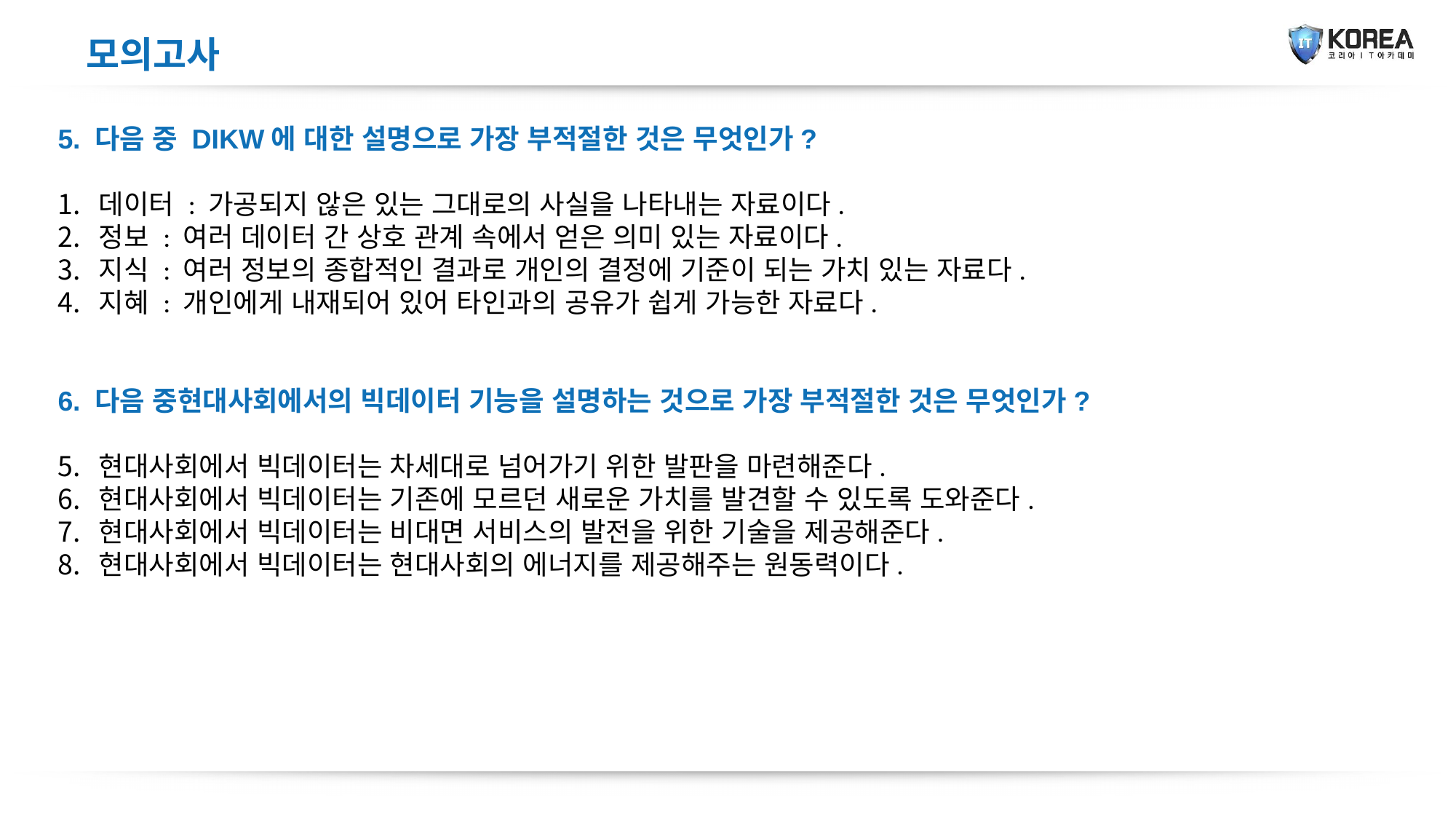

모의고사
5. 다음 중 DIKW에 대한 설명으로 가장 부적절한 것은 무엇인가?

데이터 : 가공되지 않은 있는 그대로의 사실을 나타내는 자료이다.
정보 : 여러 데이터 간 상호 관계 속에서 얻은 의미 있는 자료이다.
지식 : 여러 정보의 종합적인 결과로 개인의 결정에 기준이 되는 가치 있는 자료다.
지혜 : 개인에게 내재되어 있어 타인과의 공유가 쉽게 가능한 자료다.

6. 다음 중현대사회에서의 빅데이터 기능을 설명하는 것으로 가장 부적절한 것은 무엇인가?

현대사회에서 빅데이터는 차세대로 넘어가기 위한 발판을 마련해준다.
현대사회에서 빅데이터는 기존에 모르던 새로운 가치를 발견할 수 있도록 도와준다.
현대사회에서 빅데이터는 비대면 서비스의 발전을 위한 기술을 제공해준다.
현대사회에서 빅데이터는 현대사회의 에너지를 제공해주는 원동력이다.